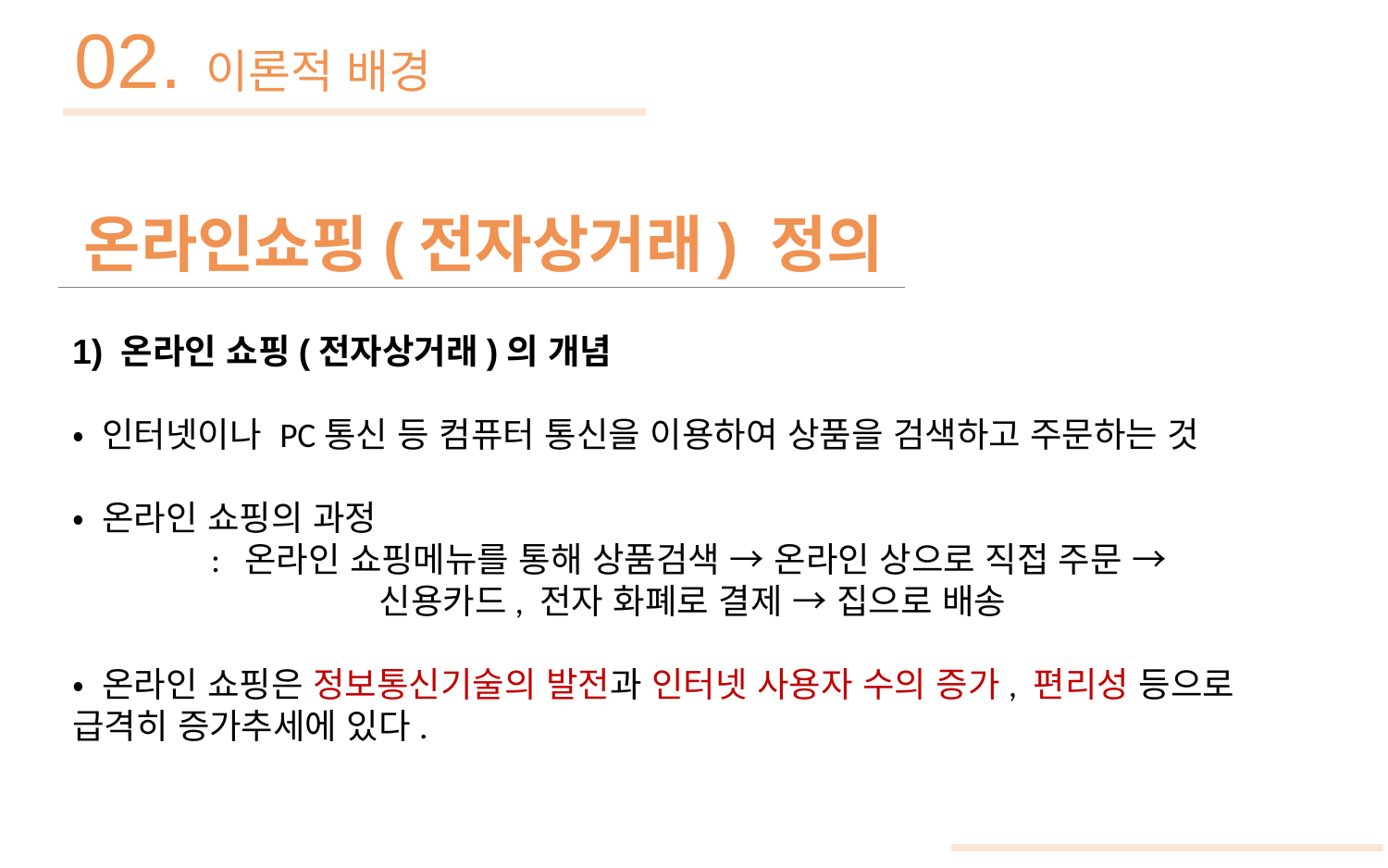

02. 이론적 배경
온라인쇼핑(전자상거래) 정의
1) 온라인 쇼핑(전자상거래)의 개념

• 인터넷이나 PC통신 등 컴퓨터 통신을 이용하여 상품을 검색하고 주문하는 것

• 온라인 쇼핑의 과정
	:  온라인 쇼핑메뉴를 통해 상품검색 → 온라인 상으로 직접 주문 → 			   신용카드, 전자 화폐로 결제 → 집으로 배송

• 온라인 쇼핑은 정보통신기술의 발전과 인터넷 사용자 수의 증가, 편리성 등으로 급격히 증가추세에 있다.